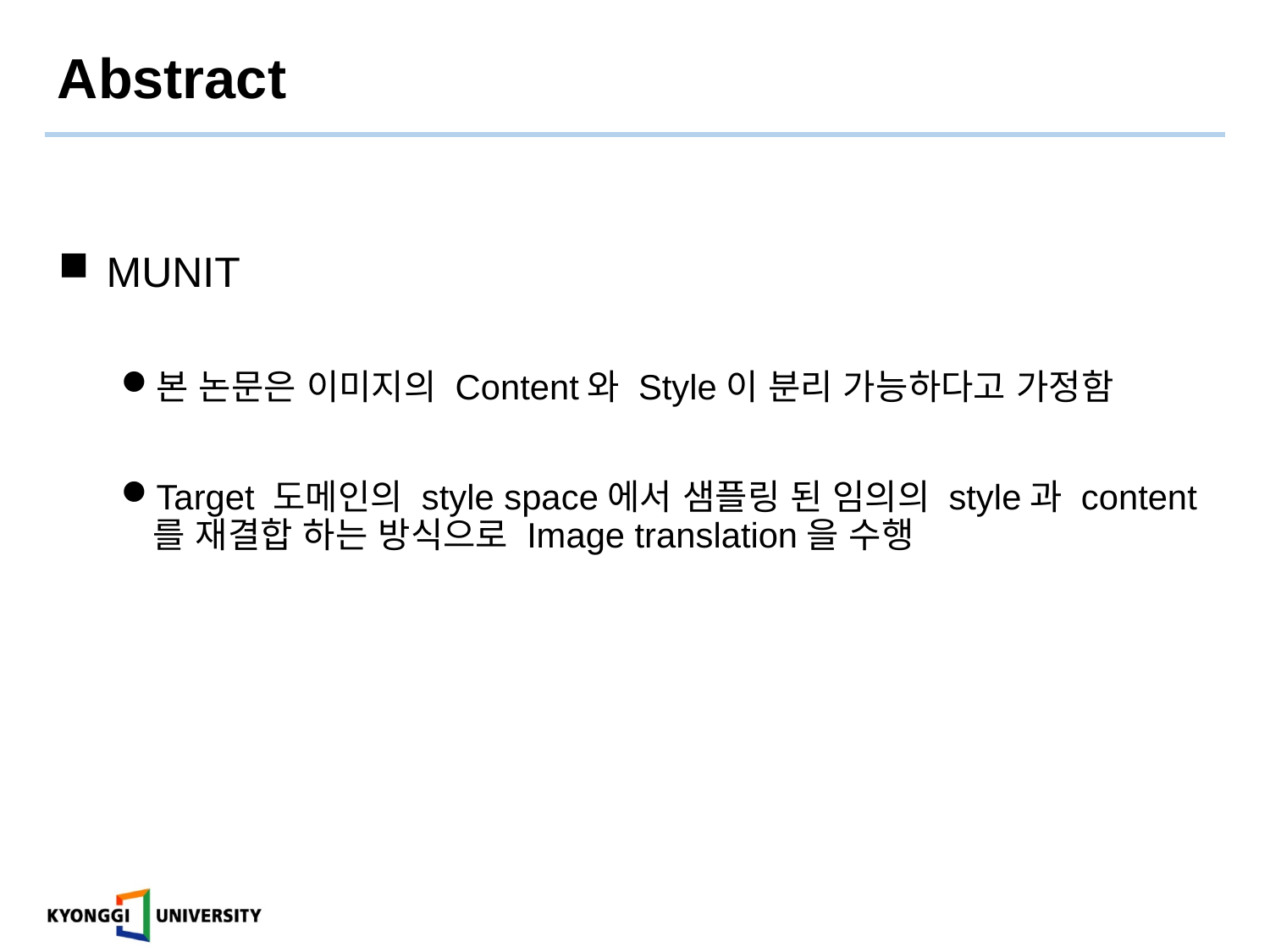

# Abstract

 MUNIT

본 논문은 이미지의 Content와 Style이 분리 가능하다고 가정함

Target 도메인의 style space에서 샘플링 된 임의의 style과 content를 재결합 하는 방식으로 Image translation을 수행